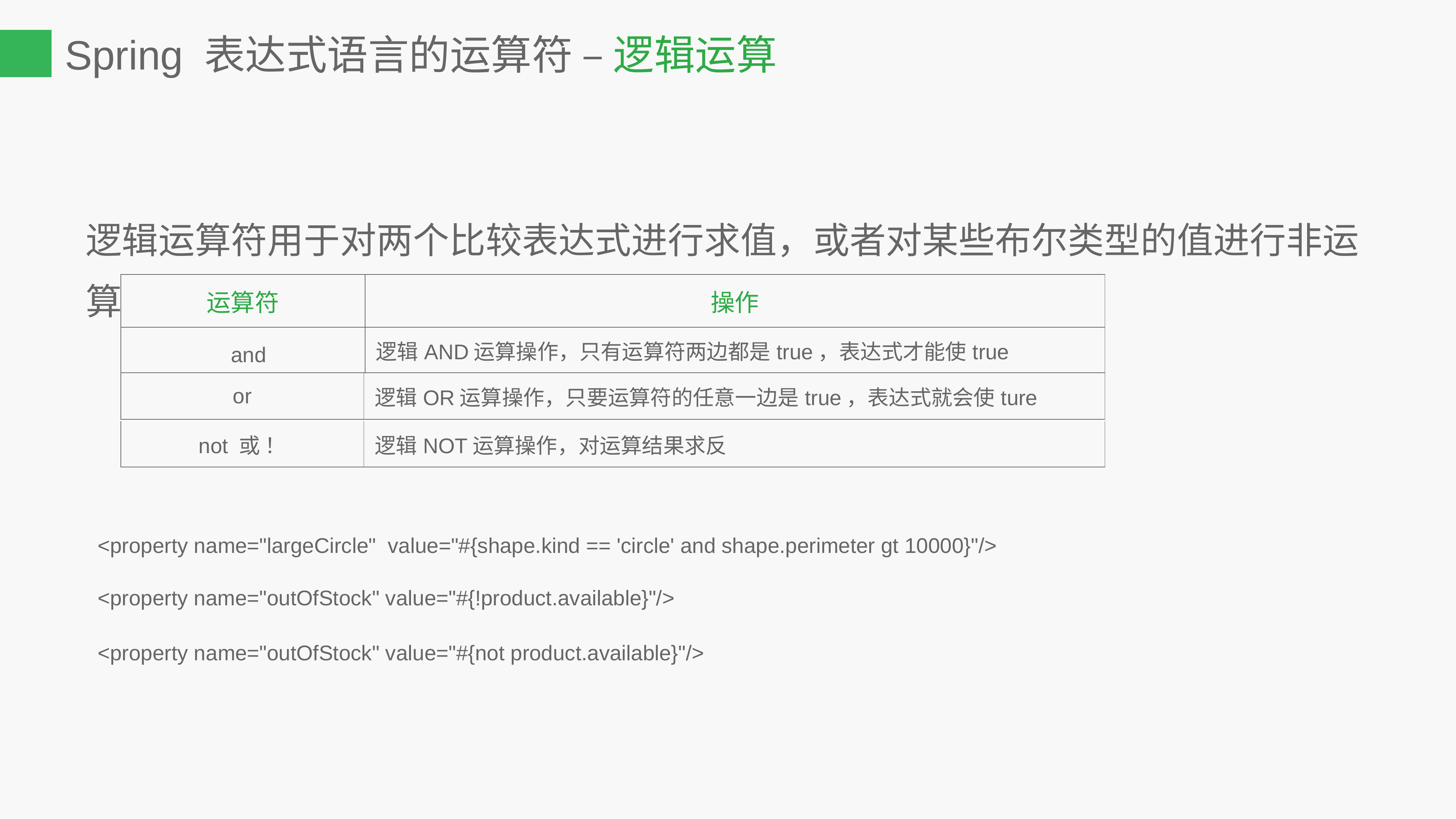

Spring 表达式语言的运算符 – 逻辑运算

逻辑运算符用于对两个比较表达式进行求值，或者对某些布尔类型的值进行非运算：
| 运算符 | 操作 |
| --- | --- |
| and | 逻辑AND运算操作，只有运算符两边都是true，表达式才能使true |
| --- | --- |
| or | 逻辑OR运算操作，只要运算符的任意一边是true，表达式就会使ture |
| --- | --- |
| not 或 ！ | 逻辑NOT运算操作，对运算结果求反 |
| --- | --- |
<property name="largeCircle"  value="#{shape.kind == 'circle' and shape.perimeter gt 10000}"/>
<property name="outOfStock" value="#{!product.available}"/>
<property name="outOfStock" value="#{not product.available}"/>